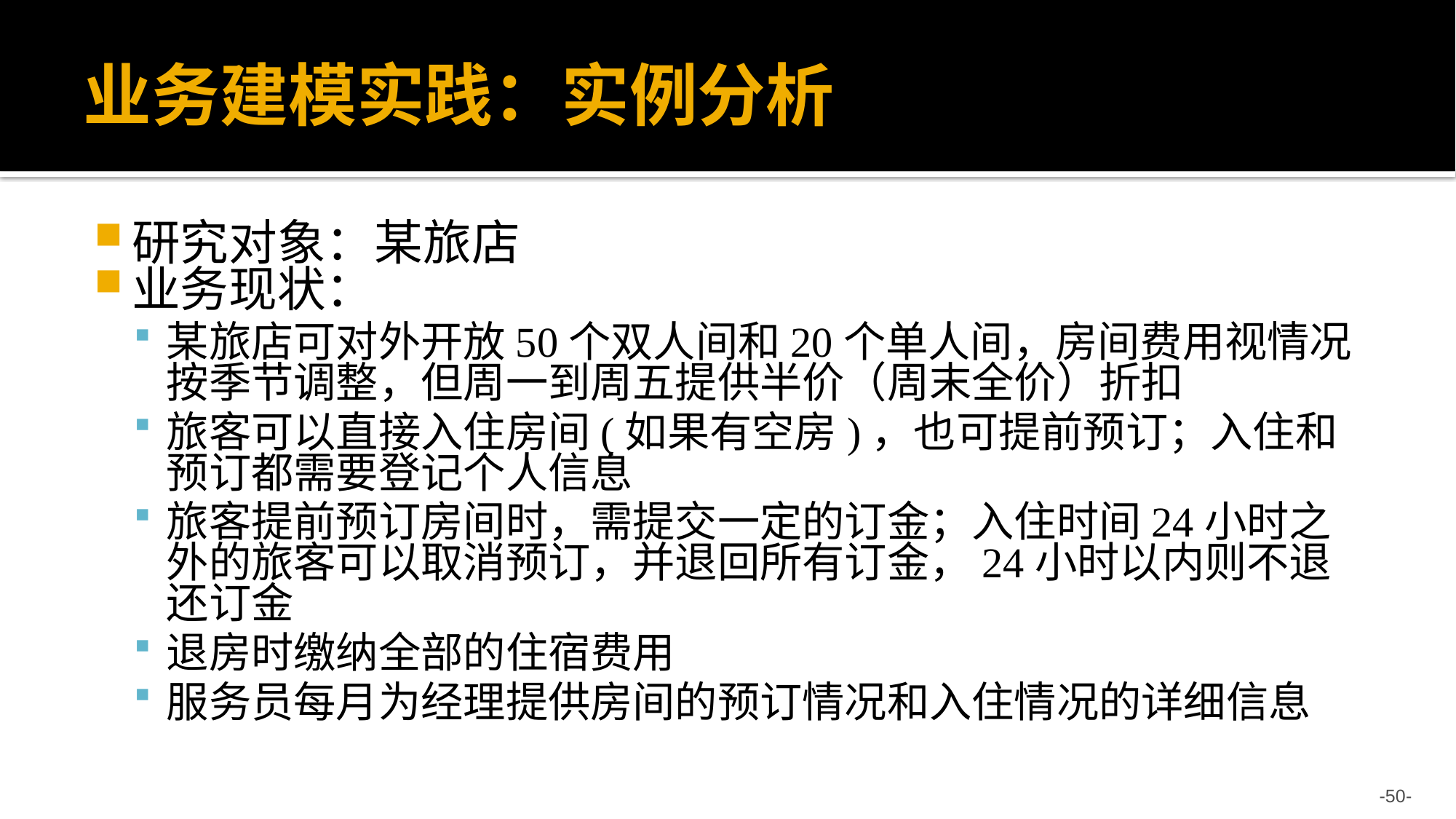

# 业务建模实践：实例分析
研究对象：某旅店
业务现状：
某旅店可对外开放50个双人间和20个单人间，房间费用视情况按季节调整，但周一到周五提供半价（周末全价）折扣
旅客可以直接入住房间(如果有空房)，也可提前预订；入住和预订都需要登记个人信息
旅客提前预订房间时，需提交一定的订金；入住时间24小时之外的旅客可以取消预订，并退回所有订金，24小时以内则不退还订金
退房时缴纳全部的住宿费用
服务员每月为经理提供房间的预订情况和入住情况的详细信息
-50-